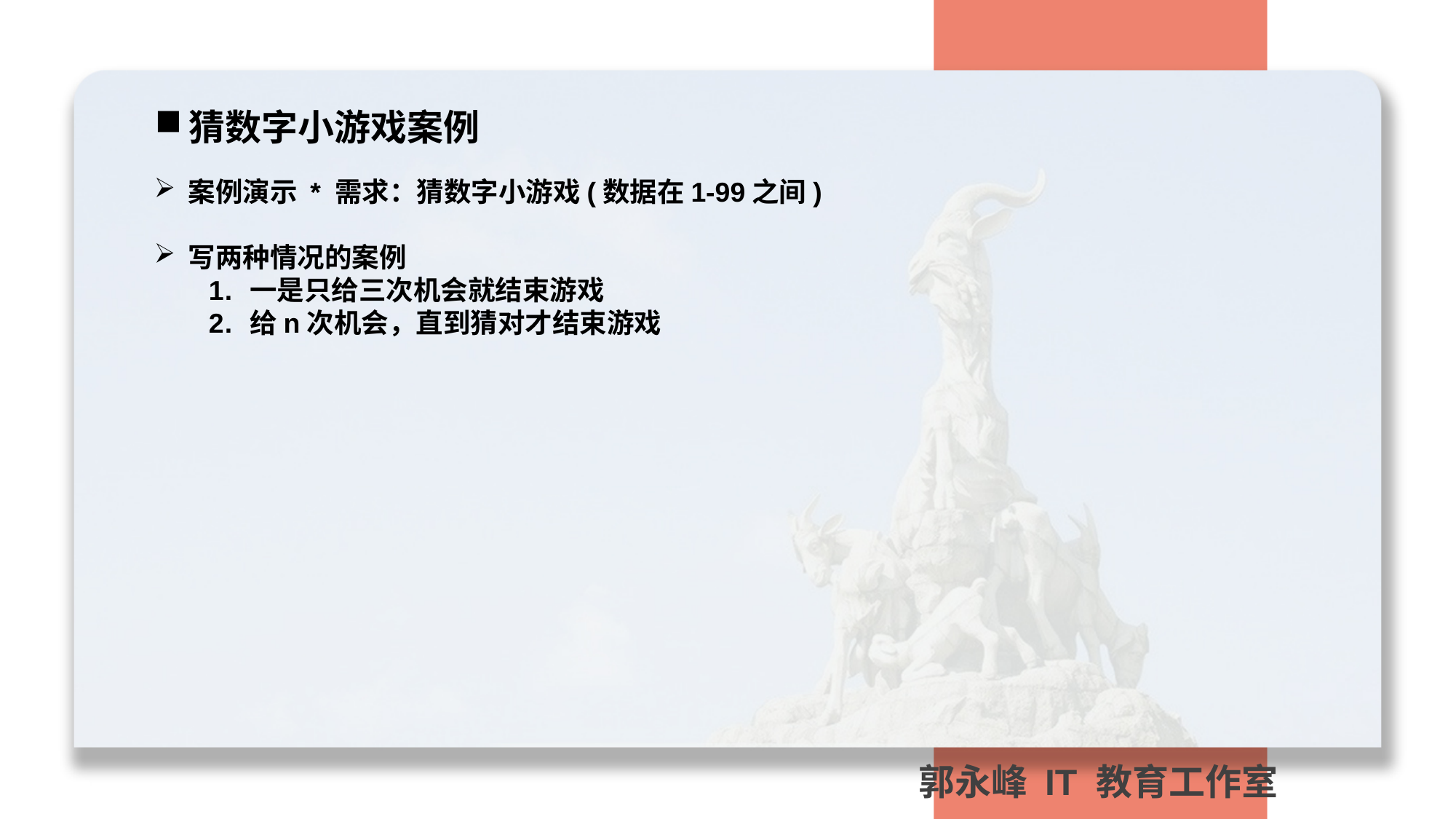

猜数字小游戏案例
案例演示 * 需求：猜数字小游戏(数据在1-99之间)

写两种情况的案例
一是只给三次机会就结束游戏
给n次机会，直到猜对才结束游戏